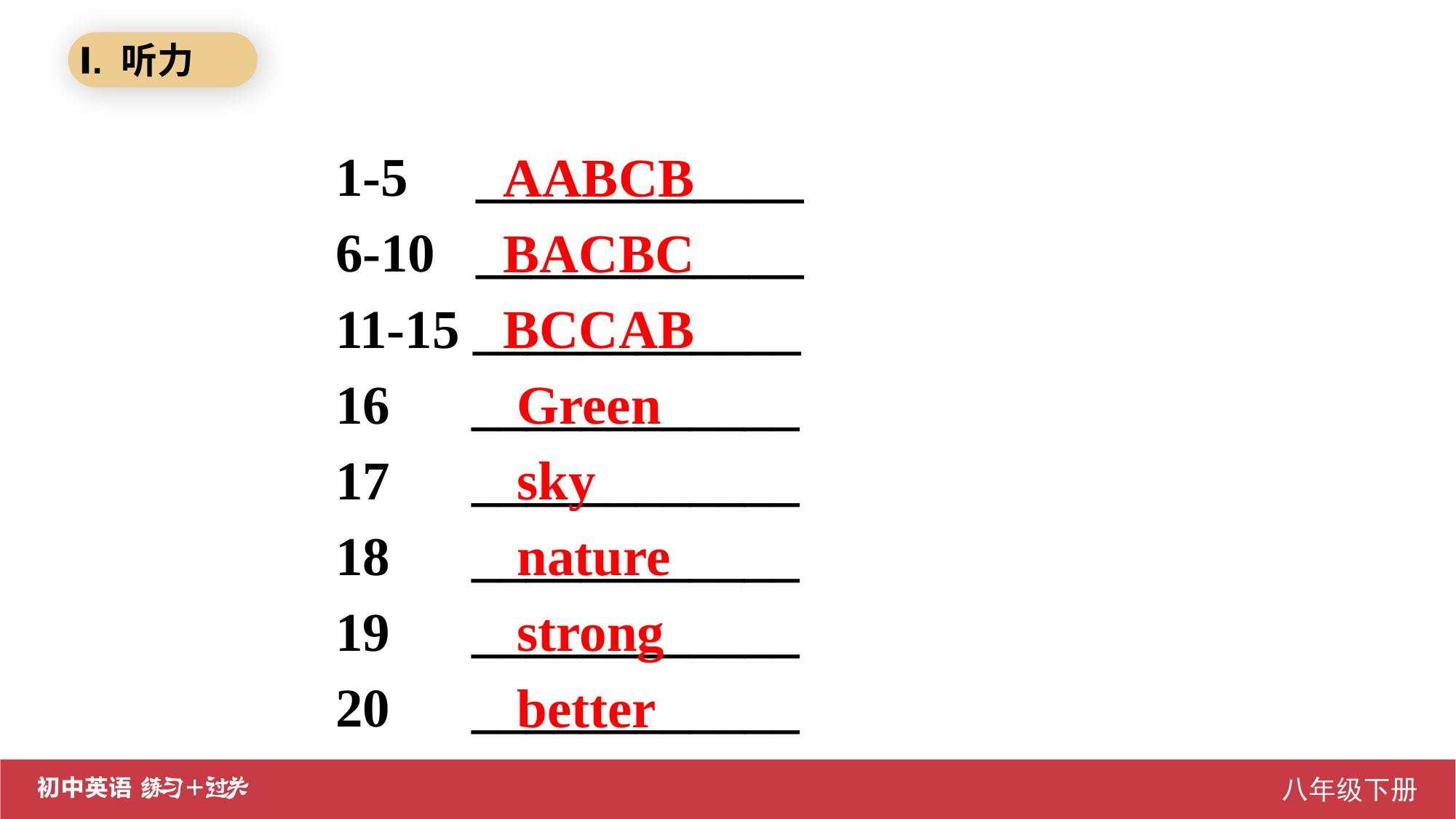

Ⅰ. 听力
1-5     ____________
6-10   ____________
11-15 ____________
16      ____________
17      ____________
18      ____________
19      ____________
20      ____________
 AABCB
 BACBC
 BCCAB
  Green
  sky
  nature
  strong
  better